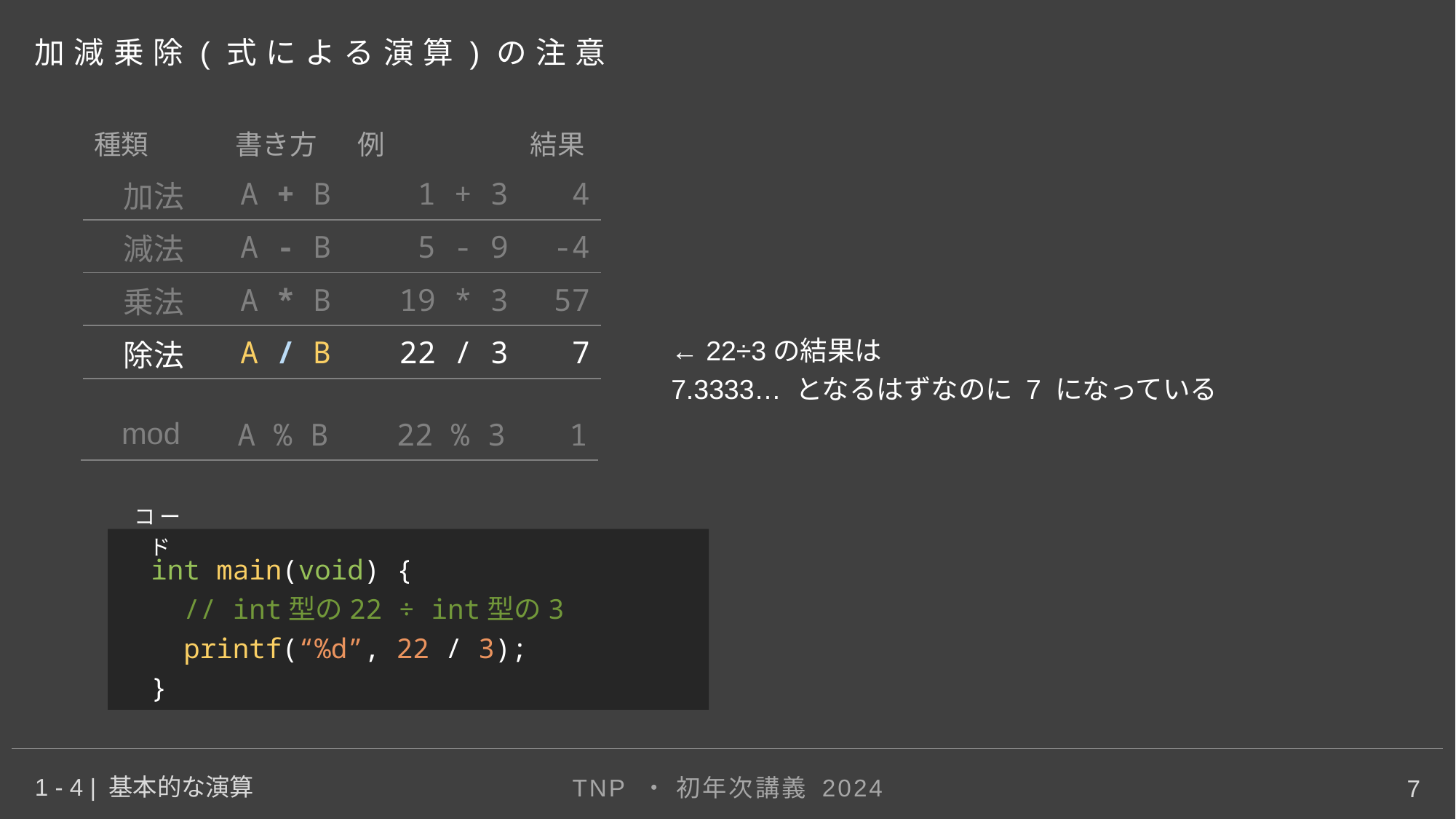

加減乗除(式による演算)の注意
| 種類 | 書き方 | 例 | 結果 |
| --- | --- | --- | --- |
| 加法 | A + B | 1 + 3 | 4 |
| 減法 | A - B | 5 - 9 | -4 |
| 乗法 | A \* B | 19 \* 3 | 57 |
| 除法 | A / B | 22 / 3 | 7 |
← 22÷3の結果は
7.3333… となるはずなのに 7 になっている
| mod | A % B | 22 % 3 | 1 |
| --- | --- | --- | --- |
コード
int main(void) {
  // int型の22 ÷ int型の3
  printf(“%d”, 22 / 3);
}
7
1 - 4 | 基本的な演算